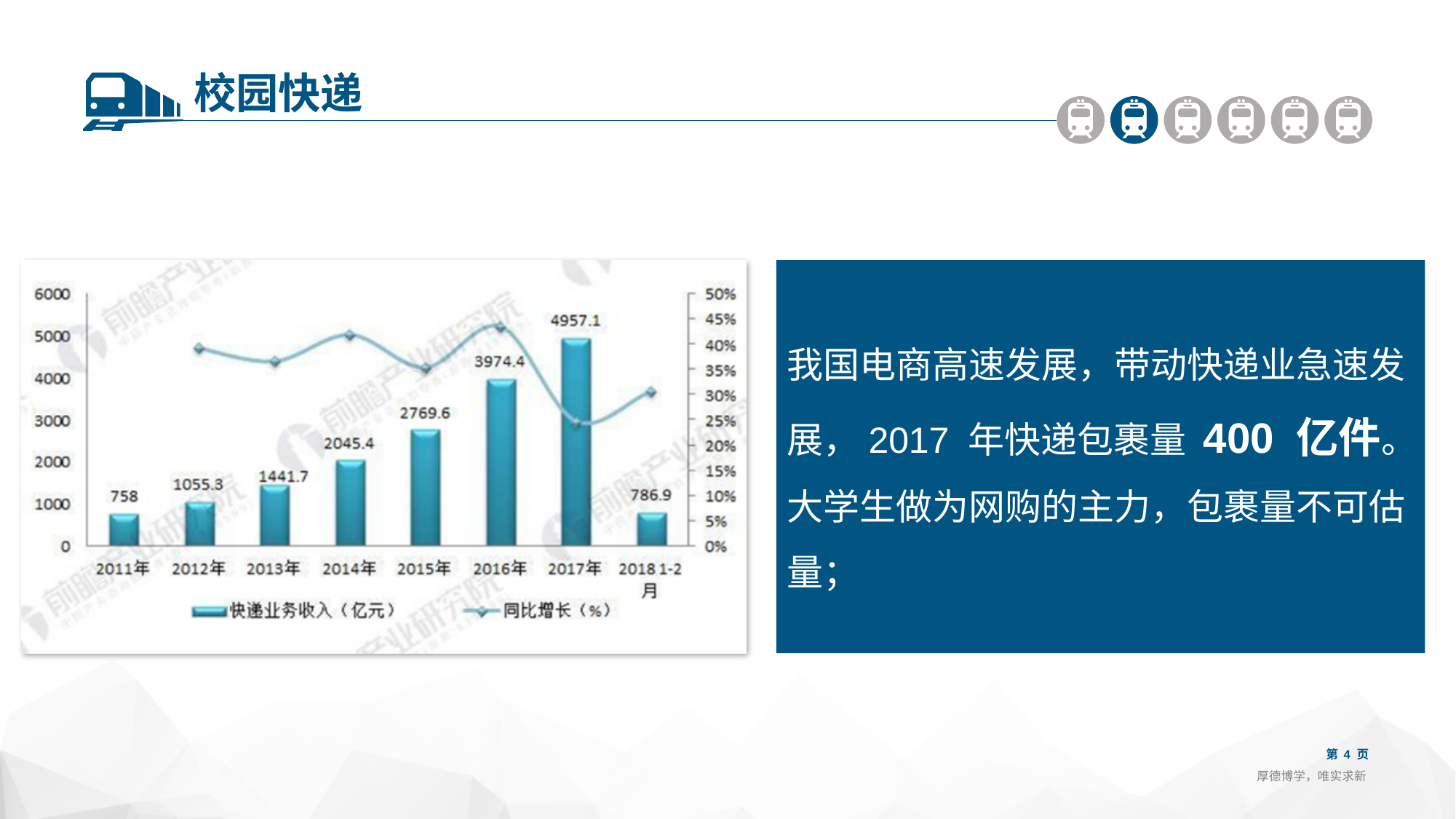

校园快递

我国电商高速发展，带动快递业急速发展，2017 年快递包裹量 400 亿件。
大学生做为网购的主力，包裹量不可估量；
第 4 页
厚德博学，唯实求新